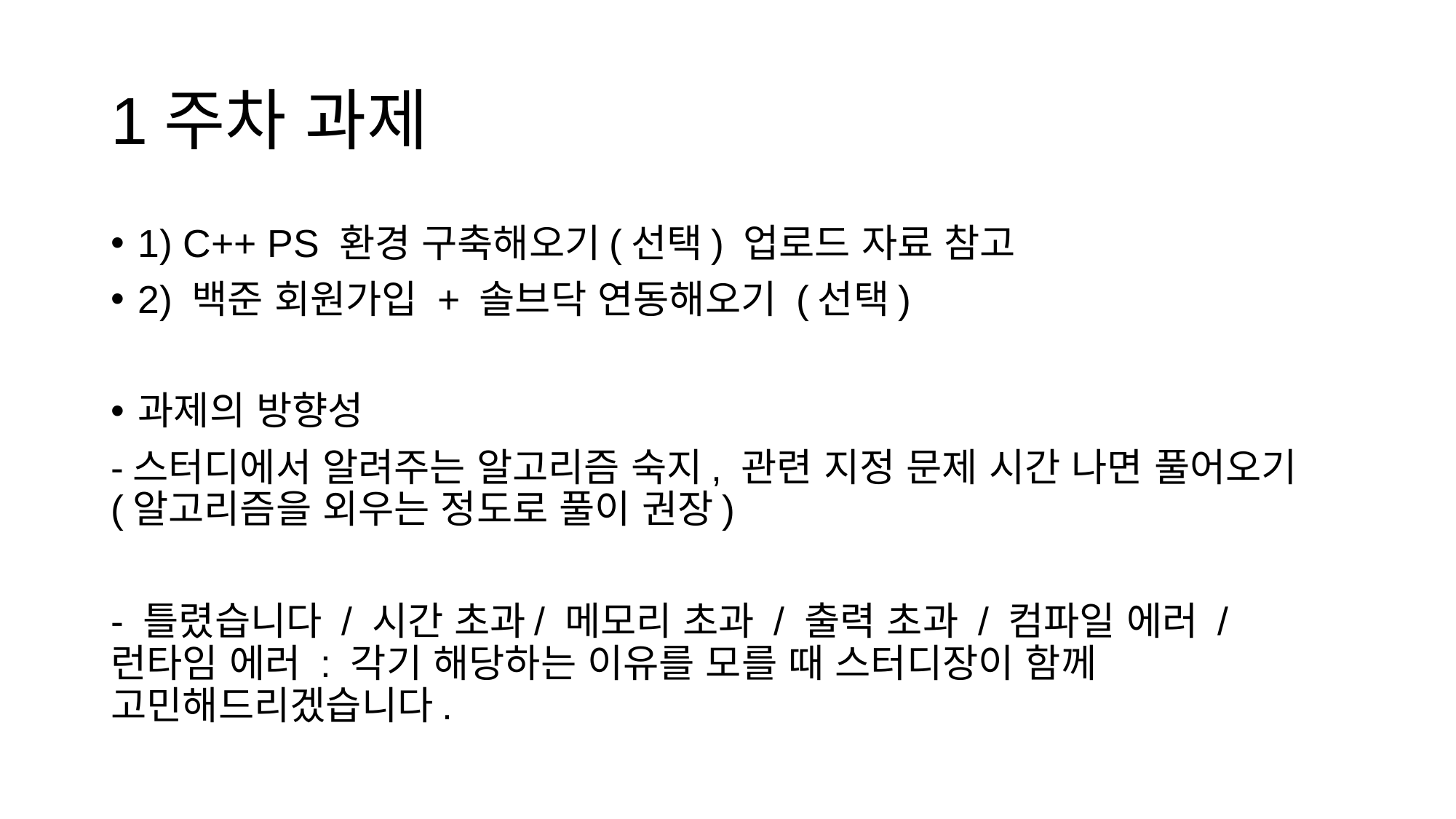

# 1주차 과제
1) C++ PS 환경 구축해오기(선택) 업로드 자료 참고
2) 백준 회원가입 + 솔브닥 연동해오기 (선택)

과제의 방향성
-스터디에서 알려주는 알고리즘 숙지, 관련 지정 문제 시간 나면 풀어오기 (알고리즘을 외우는 정도로 풀이 권장)

- 틀렸습니다 / 시간 초과/ 메모리 초과 / 출력 초과 / 컴파일 에러 / 런타임 에러 : 각기 해당하는 이유를 모를 때 스터디장이 함께 고민해드리겠습니다.